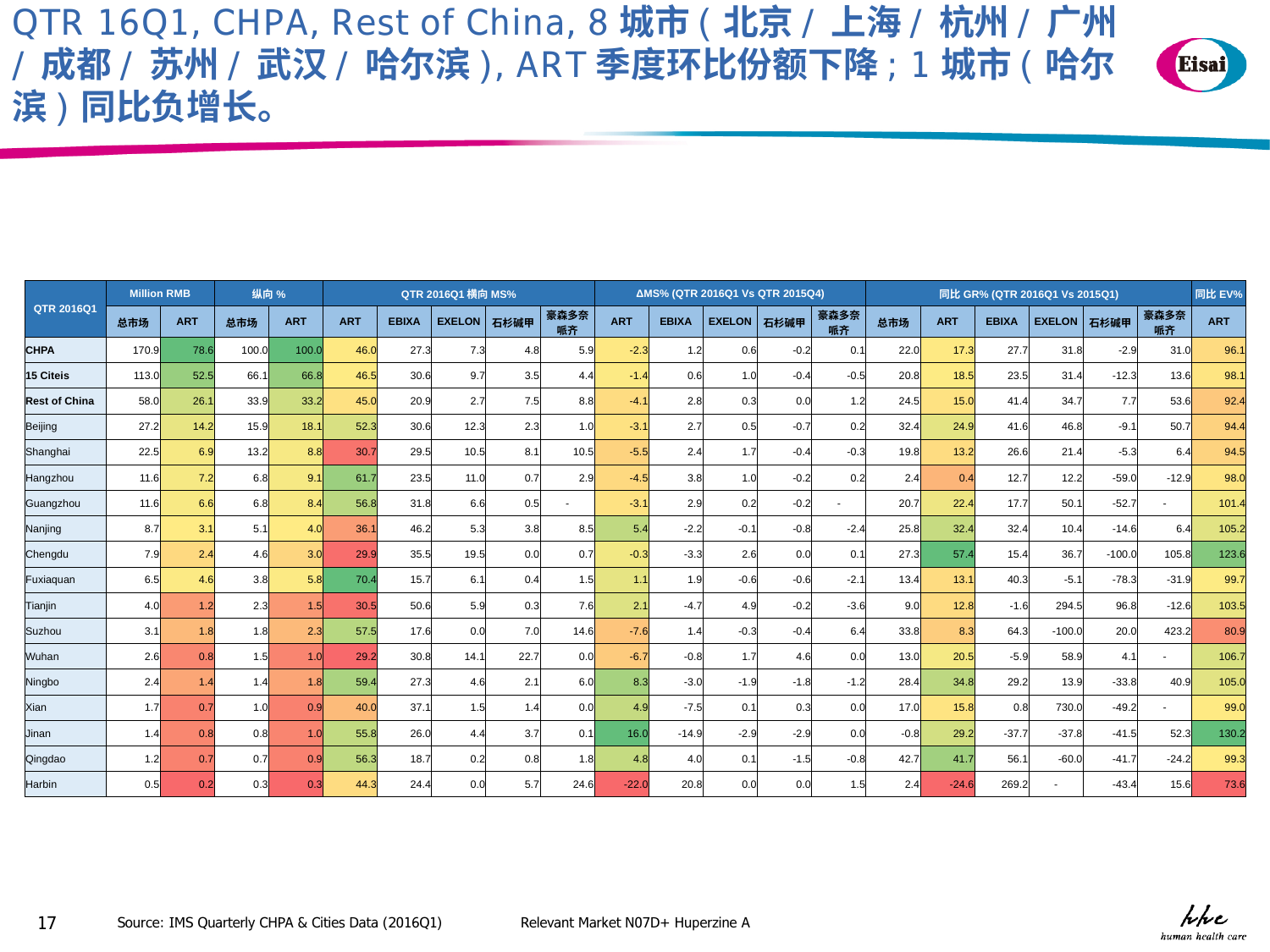

QTR 16Q1, CHPA, Rest of China, 8城市(北京/上海/杭州/广州/成都/苏州/武汉/哈尔滨), ART季度环比份额下降; 1城市(哈尔滨)同比负增长。
| QTR 2016Q1 | Million RMB |  | 纵向% |  | QTR 2016Q1横向MS% |  |  |  |  | ΔMS% (QTR 2016Q1 Vs QTR 2015Q4) |  |  |  |  | 同比GR% (QTR 2016Q1 Vs 2015Q1) |  |  |  |  |  | 同比EV% |
| --- | --- | --- | --- | --- | --- | --- | --- | --- | --- | --- | --- | --- | --- | --- | --- | --- | --- | --- | --- | --- | --- |
|  | 总市场 | ART | 总市场 | ART | ART | EBIXA | EXELON | 石杉碱甲 | 豪森多奈哌齐 | ART | EBIXA | EXELON | 石杉碱甲 | 豪森多奈哌齐 | 总市场 | ART | EBIXA | EXELON | 石杉碱甲 | 豪森多奈哌齐 | ART |
| CHPA | 170.9 | 78.6 | 100.0 | 100.0 | 46.0 | 27.3 | 7.3 | 4.8 | 5.9 | -2.3 | 1.2 | 0.6 | -0.2 | 0.1 | 22.0 | 17.3 | 27.7 | 31.8 | -2.9 | 31.0 | 96.1 |
| 15 Citeis | 113.0 | 52.5 | 66.1 | 66.8 | 46.5 | 30.6 | 9.7 | 3.5 | 4.4 | -1.4 | 0.6 | 1.0 | -0.4 | -0.5 | 20.8 | 18.5 | 23.5 | 31.4 | -12.3 | 13.6 | 98.1 |
| Rest of China | 58.0 | 26.1 | 33.9 | 33.2 | 45.0 | 20.9 | 2.7 | 7.5 | 8.8 | -4.1 | 2.8 | 0.3 | 0.0 | 1.2 | 24.5 | 15.0 | 41.4 | 34.7 | 7.7 | 53.6 | 92.4 |
| Beijing | 27.2 | 14.2 | 15.9 | 18.1 | 52.3 | 30.6 | 12.3 | 2.3 | 1.0 | -3.1 | 2.7 | 0.5 | -0.7 | 0.2 | 32.4 | 24.9 | 41.6 | 46.8 | -9.1 | 50.7 | 94.4 |
| Shanghai | 22.5 | 6.9 | 13.2 | 8.8 | 30.7 | 29.5 | 10.5 | 8.1 | 10.5 | -5.5 | 2.4 | 1.7 | -0.4 | -0.3 | 19.8 | 13.2 | 26.6 | 21.4 | -5.3 | 6.4 | 94.5 |
| Hangzhou | 11.6 | 7.2 | 6.8 | 9.1 | 61.7 | 23.5 | 11.0 | 0.7 | 2.9 | -4.5 | 3.8 | 1.0 | -0.2 | 0.2 | 2.4 | 0.4 | 12.7 | 12.2 | -59.0 | -12.9 | 98.0 |
| Guangzhou | 11.6 | 6.6 | 6.8 | 8.4 | 56.8 | 31.8 | 6.6 | 0.5 | - | -3.1 | 2.9 | 0.2 | -0.2 | - | 20.7 | 22.4 | 17.7 | 50.1 | -52.7 | - | 101.4 |
| Nanjing | 8.7 | 3.1 | 5.1 | 4.0 | 36.1 | 46.2 | 5.3 | 3.8 | 8.5 | 5.4 | -2.2 | -0.1 | -0.8 | -2.4 | 25.8 | 32.4 | 32.4 | 10.4 | -14.6 | 6.4 | 105.2 |
| Chengdu | 7.9 | 2.4 | 4.6 | 3.0 | 29.9 | 35.5 | 19.5 | 0.0 | 0.7 | -0.3 | -3.3 | 2.6 | 0.0 | 0.1 | 27.3 | 57.4 | 15.4 | 36.7 | -100.0 | 105.8 | 123.6 |
| Fuxiaquan | 6.5 | 4.6 | 3.8 | 5.8 | 70.4 | 15.7 | 6.1 | 0.4 | 1.5 | 1.1 | 1.9 | -0.6 | -0.6 | -2.1 | 13.4 | 13.1 | 40.3 | -5.1 | -78.3 | -31.9 | 99.7 |
| Tianjin | 4.0 | 1.2 | 2.3 | 1.5 | 30.5 | 50.6 | 5.9 | 0.3 | 7.6 | 2.1 | -4.7 | 4.9 | -0.2 | -3.6 | 9.0 | 12.8 | -1.6 | 294.5 | 96.8 | -12.6 | 103.5 |
| Suzhou | 3.1 | 1.8 | 1.8 | 2.3 | 57.5 | 17.6 | 0.0 | 7.0 | 14.6 | -7.6 | 1.4 | -0.3 | -0.4 | 6.4 | 33.8 | 8.3 | 64.3 | -100.0 | 20.0 | 423.2 | 80.9 |
| Wuhan | 2.6 | 0.8 | 1.5 | 1.0 | 29.2 | 30.8 | 14.1 | 22.7 | 0.0 | -6.7 | -0.8 | 1.7 | 4.6 | 0.0 | 13.0 | 20.5 | -5.9 | 58.9 | 4.1 | - | 106.7 |
| Ningbo | 2.4 | 1.4 | 1.4 | 1.8 | 59.4 | 27.3 | 4.6 | 2.1 | 6.0 | 8.3 | -3.0 | -1.9 | -1.8 | -1.2 | 28.4 | 34.8 | 29.2 | 13.9 | -33.8 | 40.9 | 105.0 |
| Xian | 1.7 | 0.7 | 1.0 | 0.9 | 40.0 | 37.1 | 1.5 | 1.4 | 0.0 | 4.9 | -7.5 | 0.1 | 0.3 | 0.0 | 17.0 | 15.8 | 0.8 | 730.0 | -49.2 | - | 99.0 |
| Jinan | 1.4 | 0.8 | 0.8 | 1.0 | 55.8 | 26.0 | 4.4 | 3.7 | 0.1 | 16.0 | -14.9 | -2.9 | -2.9 | 0.0 | -0.8 | 29.2 | -37.7 | -37.8 | -41.5 | 52.3 | 130.2 |
| Qingdao | 1.2 | 0.7 | 0.7 | 0.9 | 56.3 | 18.7 | 0.2 | 0.8 | 1.8 | 4.8 | 4.0 | 0.1 | -1.5 | -0.8 | 42.7 | 41.7 | 56.1 | -60.0 | -41.7 | -24.2 | 99.3 |
| Harbin | 0.5 | 0.2 | 0.3 | 0.3 | 44.3 | 24.4 | 0.0 | 5.7 | 24.6 | -22.0 | 20.8 | 0.0 | 0.0 | 1.5 | 2.4 | -24.6 | 269.2 | - | -43.4 | 15.6 | 73.6 |
Source: IMS Quarterly CHPA & Cities Data (2016Q1)
 Relevant Market N07D+ Huperzine A
17